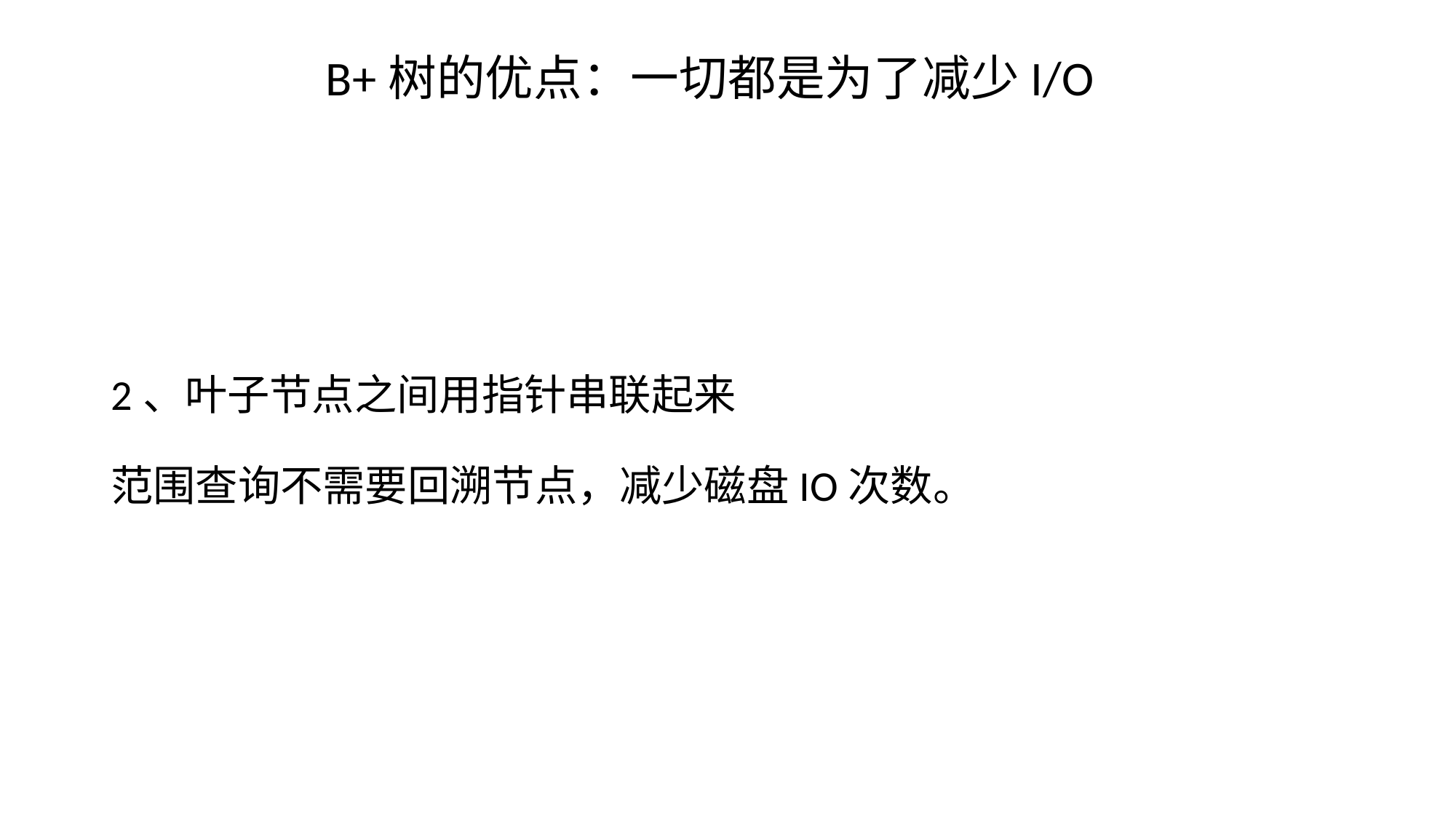

B+树的优点：一切都是为了减少I/O
# 2、叶子节点之间用指针串联起来 范围查询不需要回溯节点，减少磁盘IO次数。